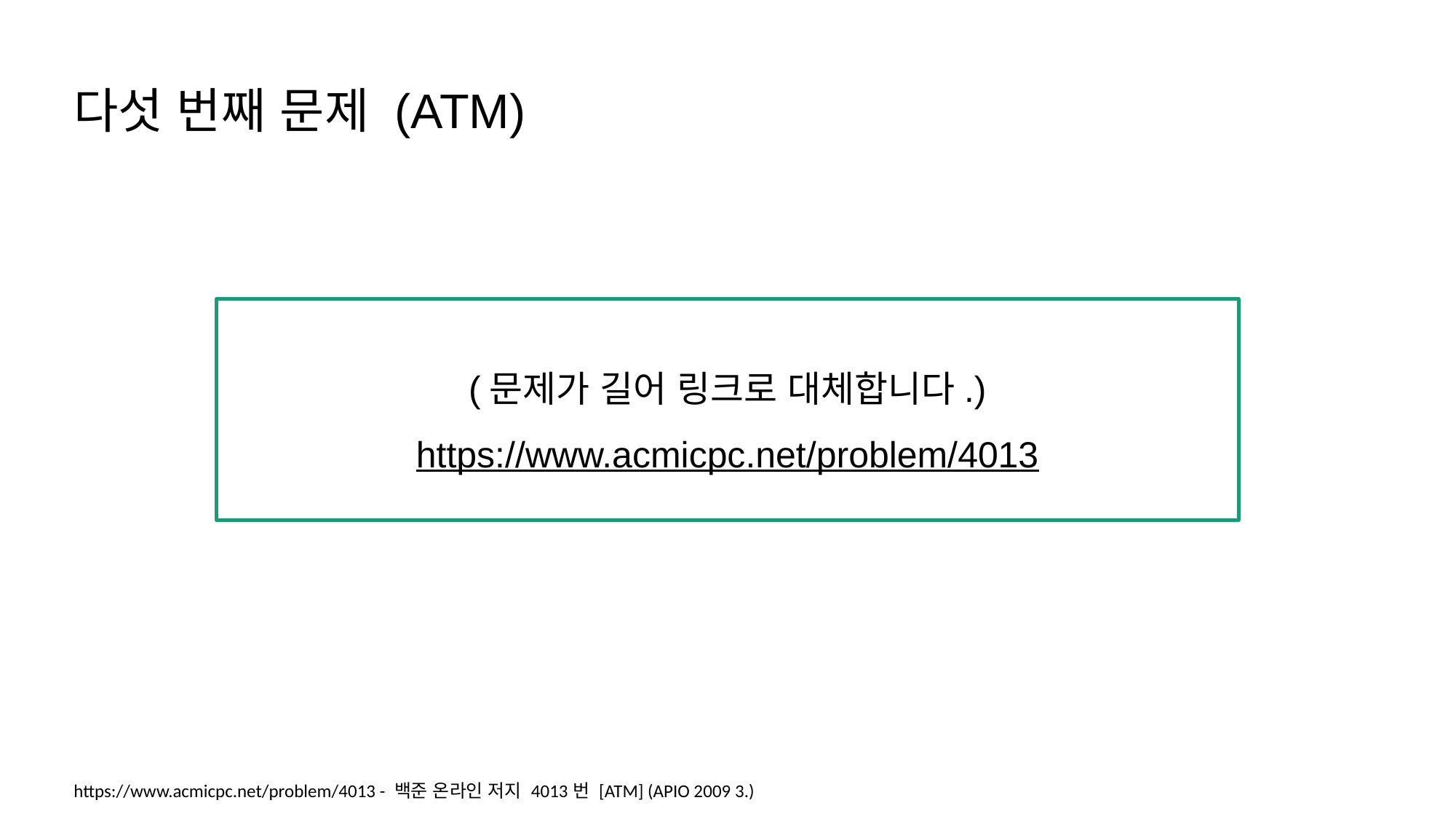

다섯 번째 문제 (ATM)
(문제가 길어 링크로 대체합니다.)
https://www.acmicpc.net/problem/4013
https://www.acmicpc.net/problem/4013 - 백준 온라인 저지 4013번 [ATM] (APIO 2009 3.)